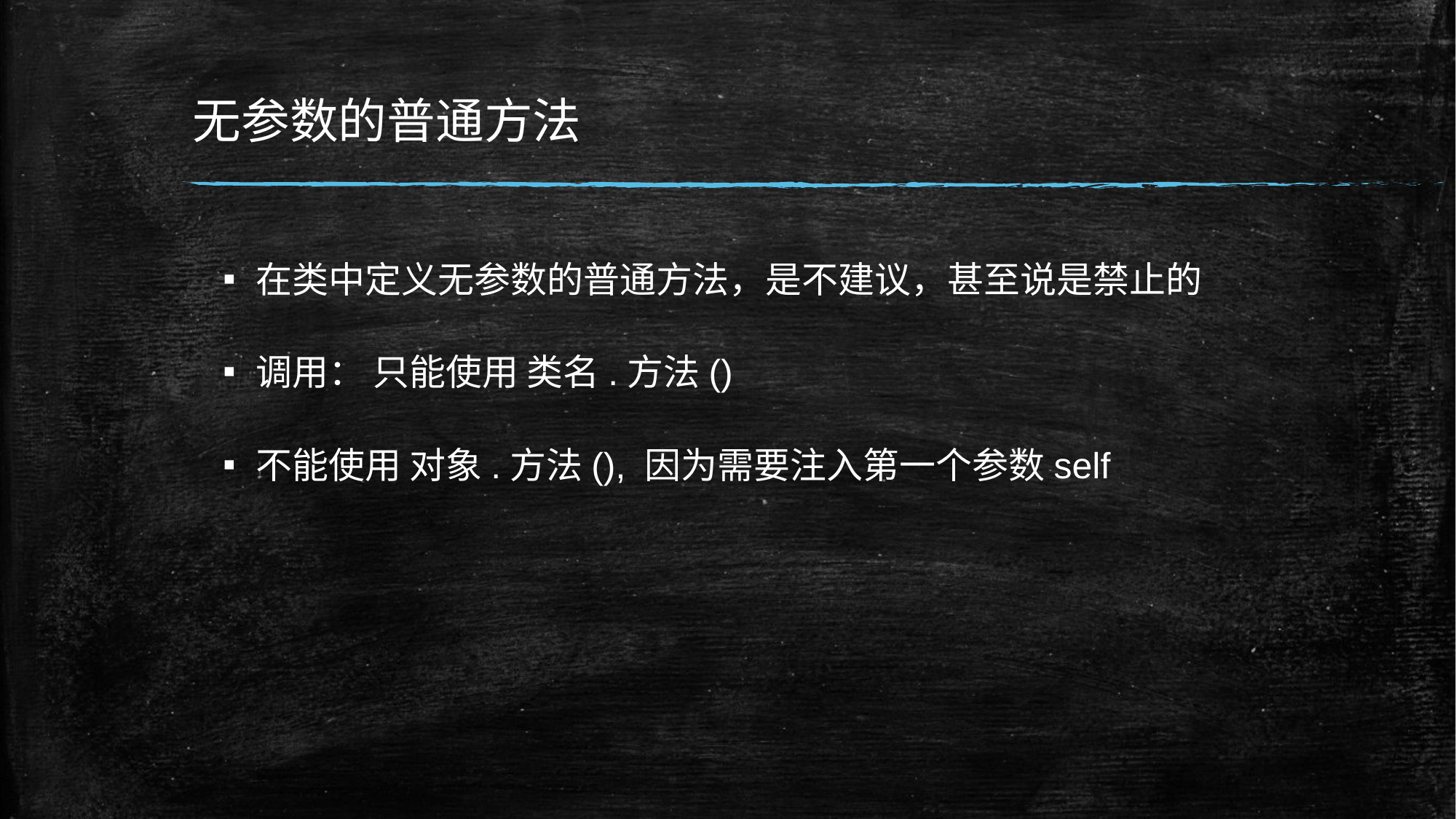

# 无参数的普通方法
在类中定义无参数的普通方法，是不建议，甚至说是禁止的
调用： 只能使用 类名.方法()
不能使用 对象.方法(), 因为需要注入第一个参数self